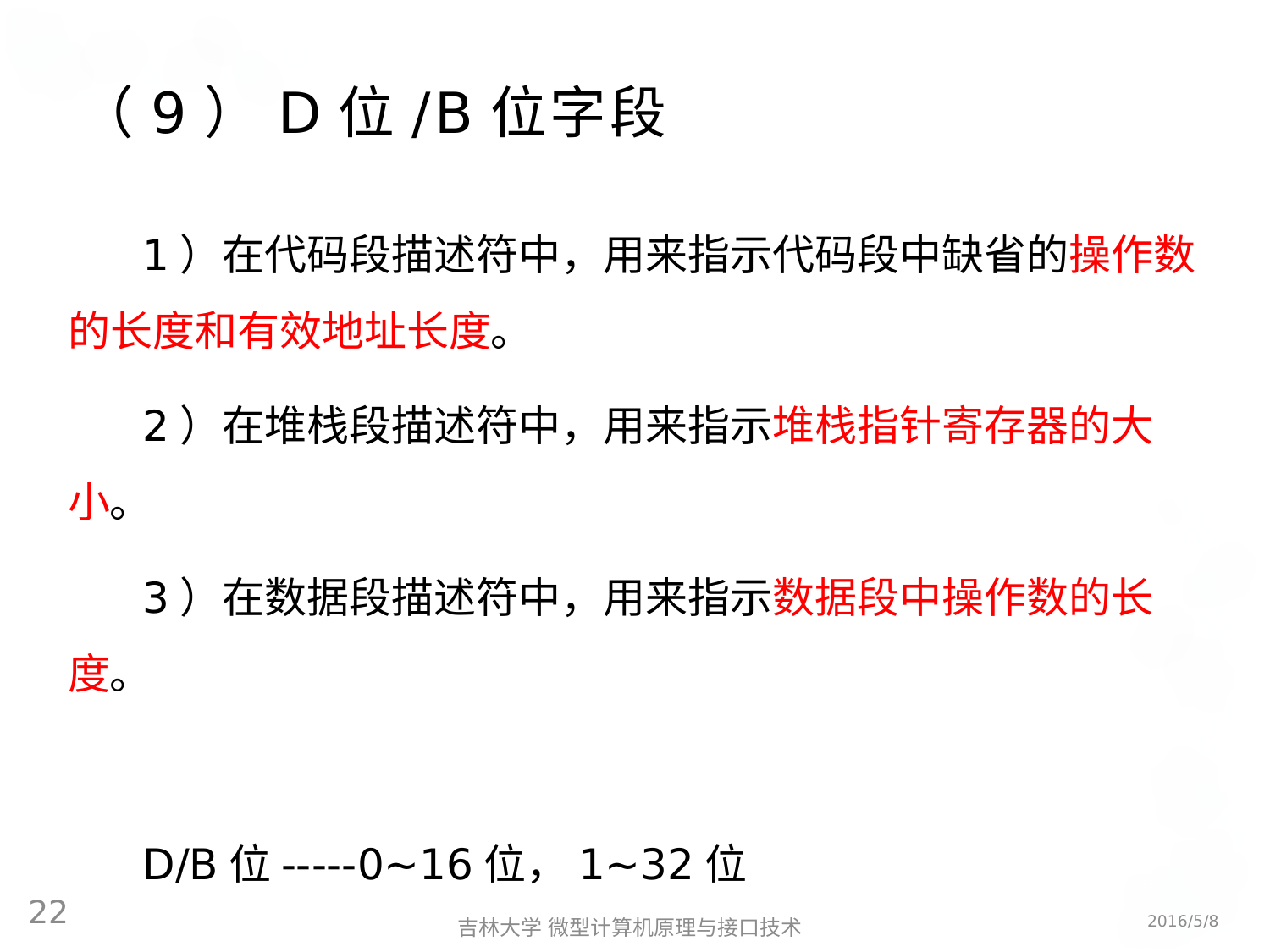

# （9）D位/B位字段
1）在代码段描述符中，用来指示代码段中缺省的操作数的长度和有效地址长度。
2）在堆栈段描述符中，用来指示堆栈指针寄存器的大小。
3）在数据段描述符中，用来指示数据段中操作数的长度。

D/B位-----0~16位，1~32位
22
2016/5/8
吉林大学 微型计算机原理与接口技术